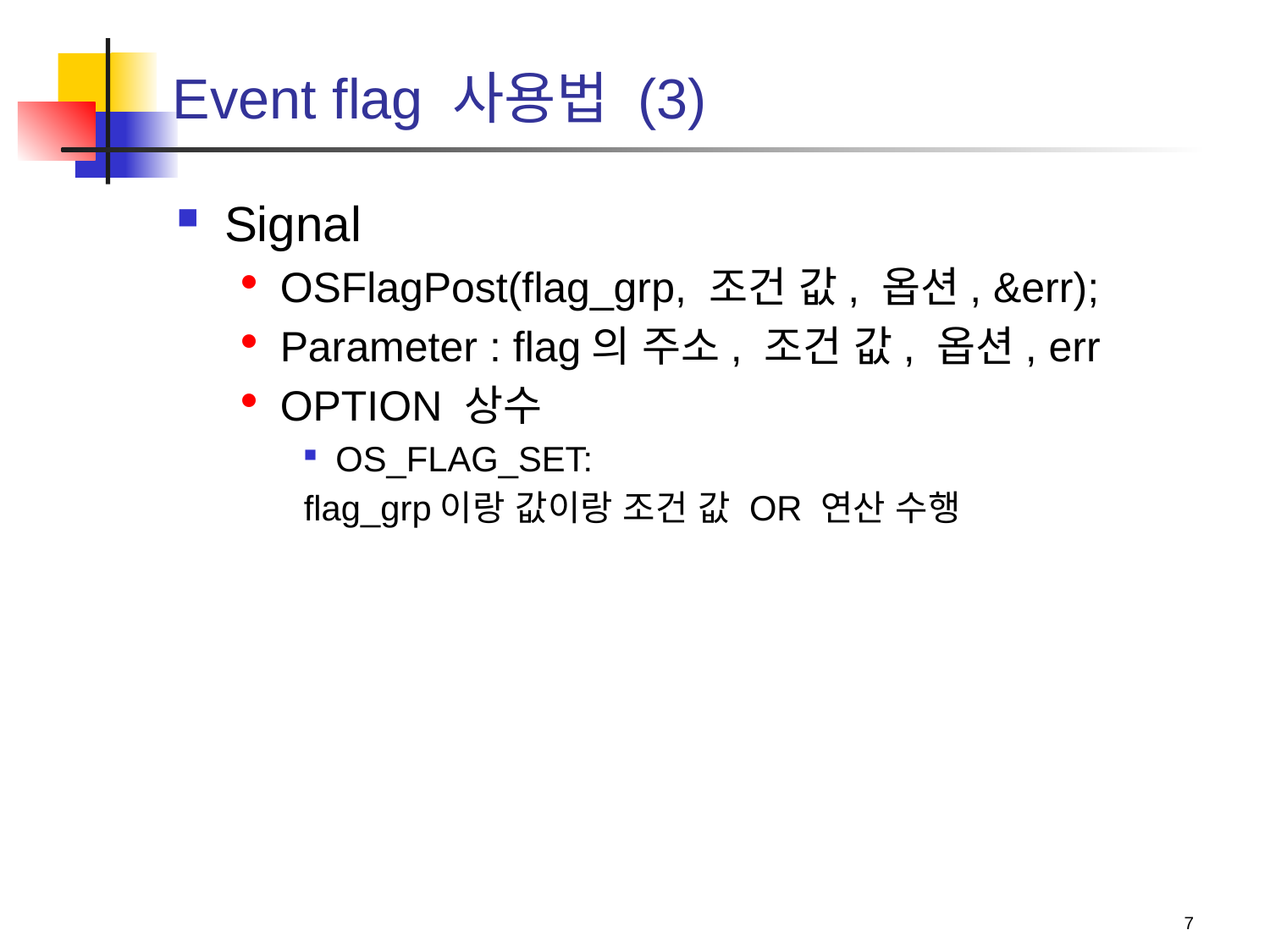

# Event flag 사용법 (3)
Signal
OSFlagPost(flag_grp, 조건 값, 옵션, &err);
Parameter : flag의 주소, 조건 값, 옵션, err
OPTION 상수
OS_FLAG_SET:
flag_grp이랑 값이랑 조건 값 OR 연산 수행
7